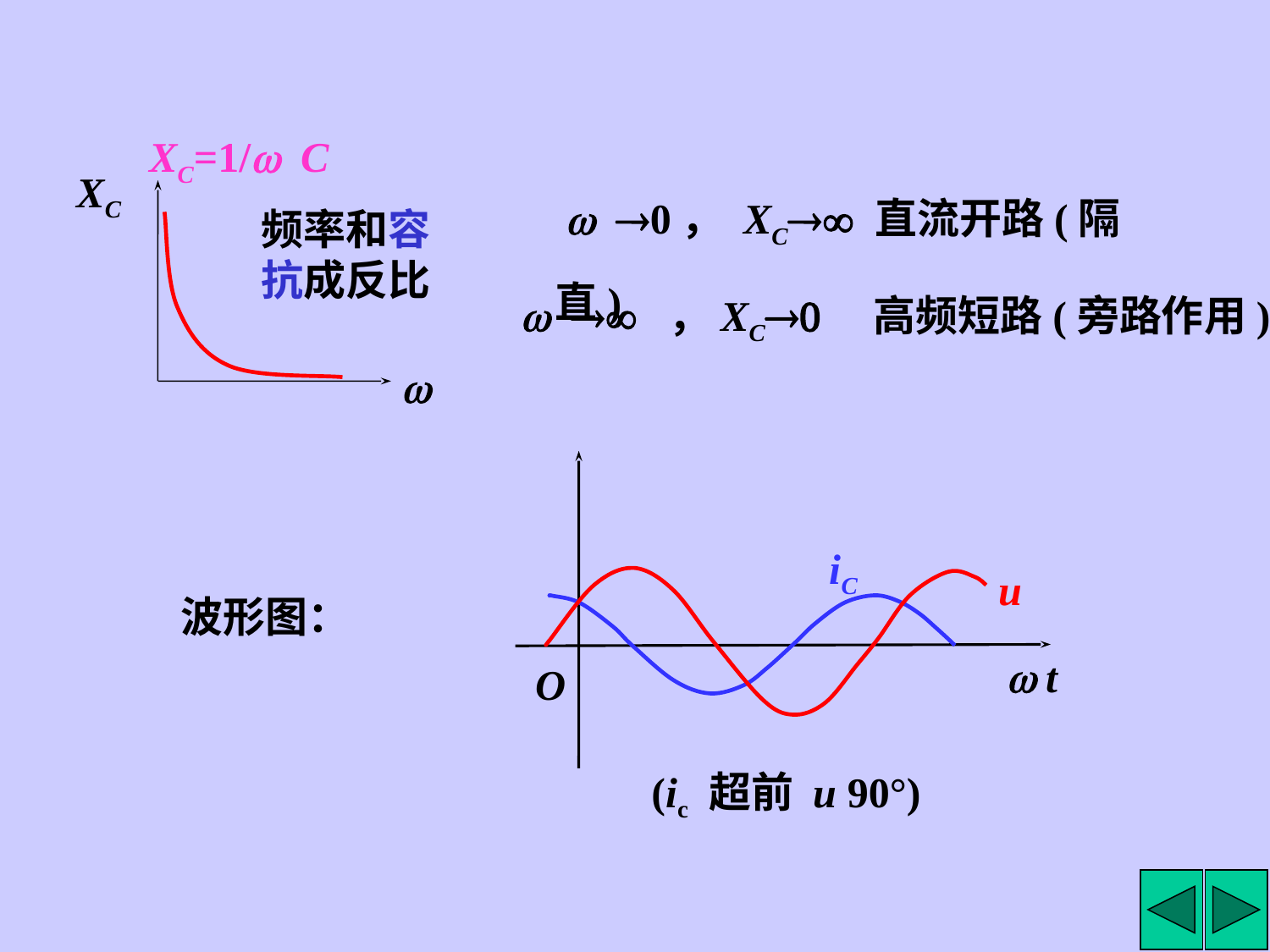

XC=1/ω C
 ω →0， XC→∞ 直流开路(隔直)
XC

ω

频率和容抗成反比
ω →∞ ，XC→0  高频短路(旁路作用)

 iC
u

ω t

O
波形图：
(ic 超前 u 90°)